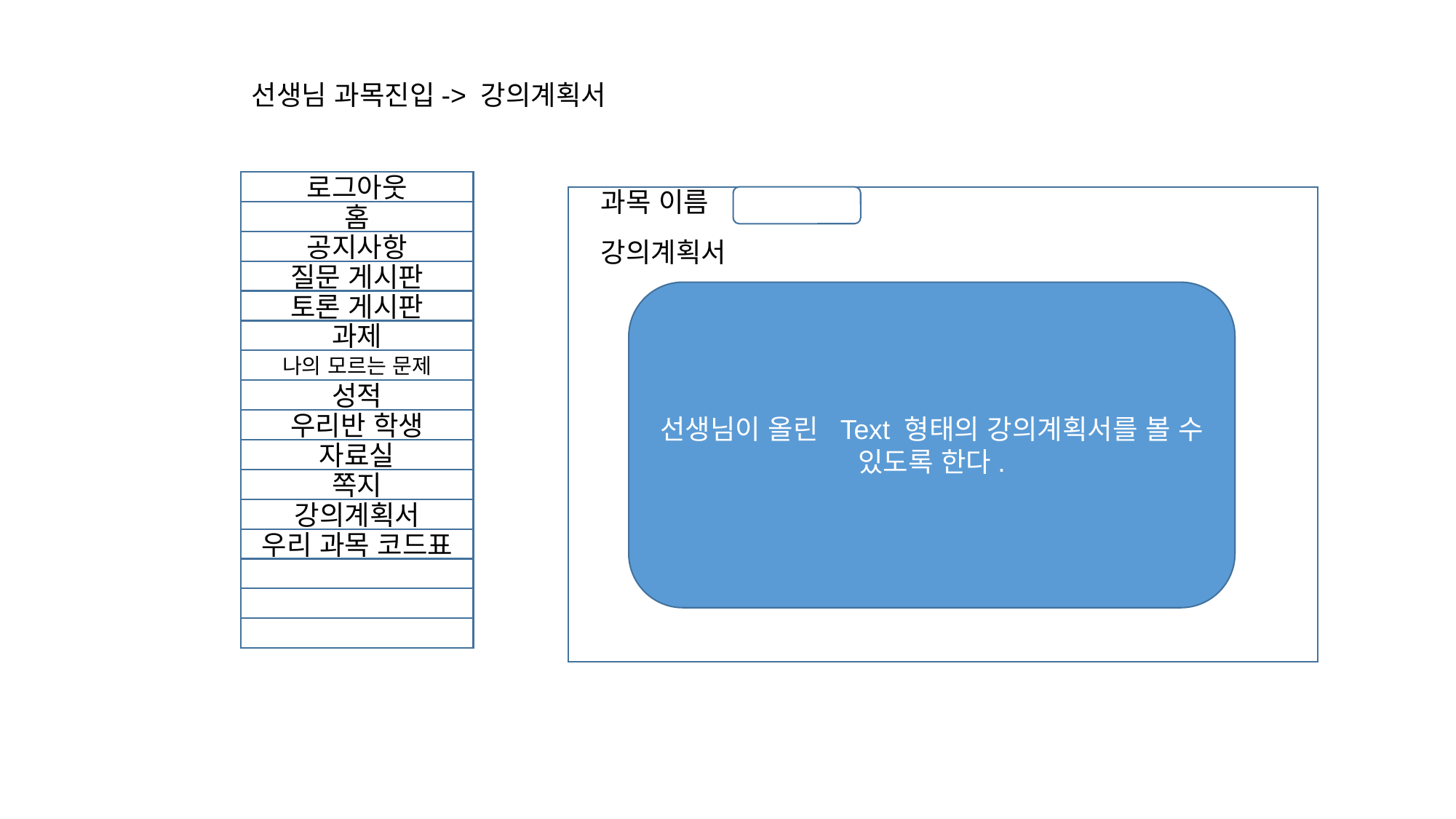

선생님 과목진입-> 강의계획서

로그아웃
홈
공지사항
질문 게시판
토론 게시판
과제
나의 모르는 문제
성적
우리반 학생
자료실
쪽지
강의계획서
우리 과목 코드표

과목 이름

강의계획서
선생님이 올린  Text 형태의 강의계획서를 볼 수 있도록 한다.